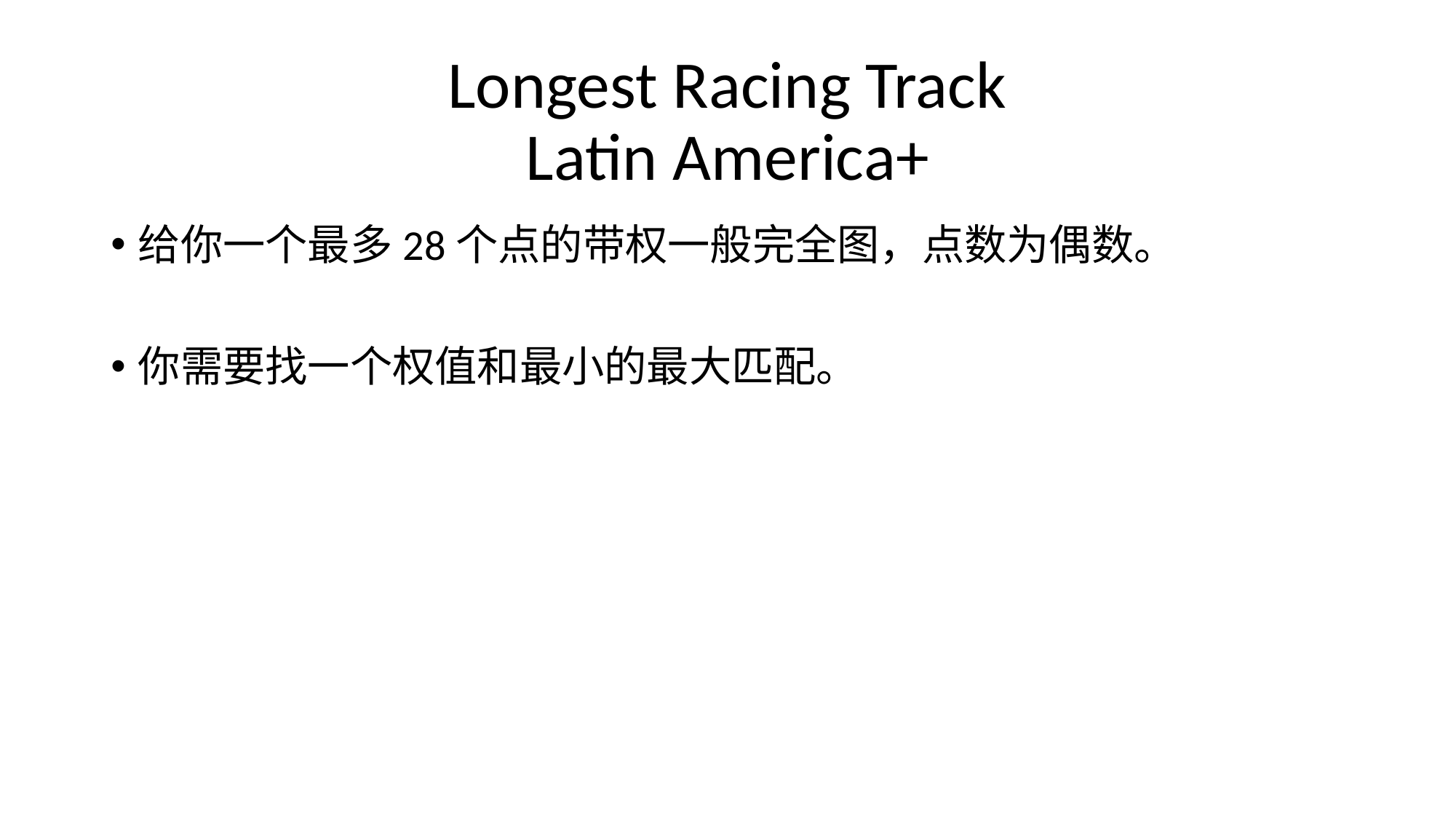

# Longest Racing Track Latin America+
给你一个最多28个点的带权一般完全图，点数为偶数。

你需要找一个权值和最小的最大匹配。